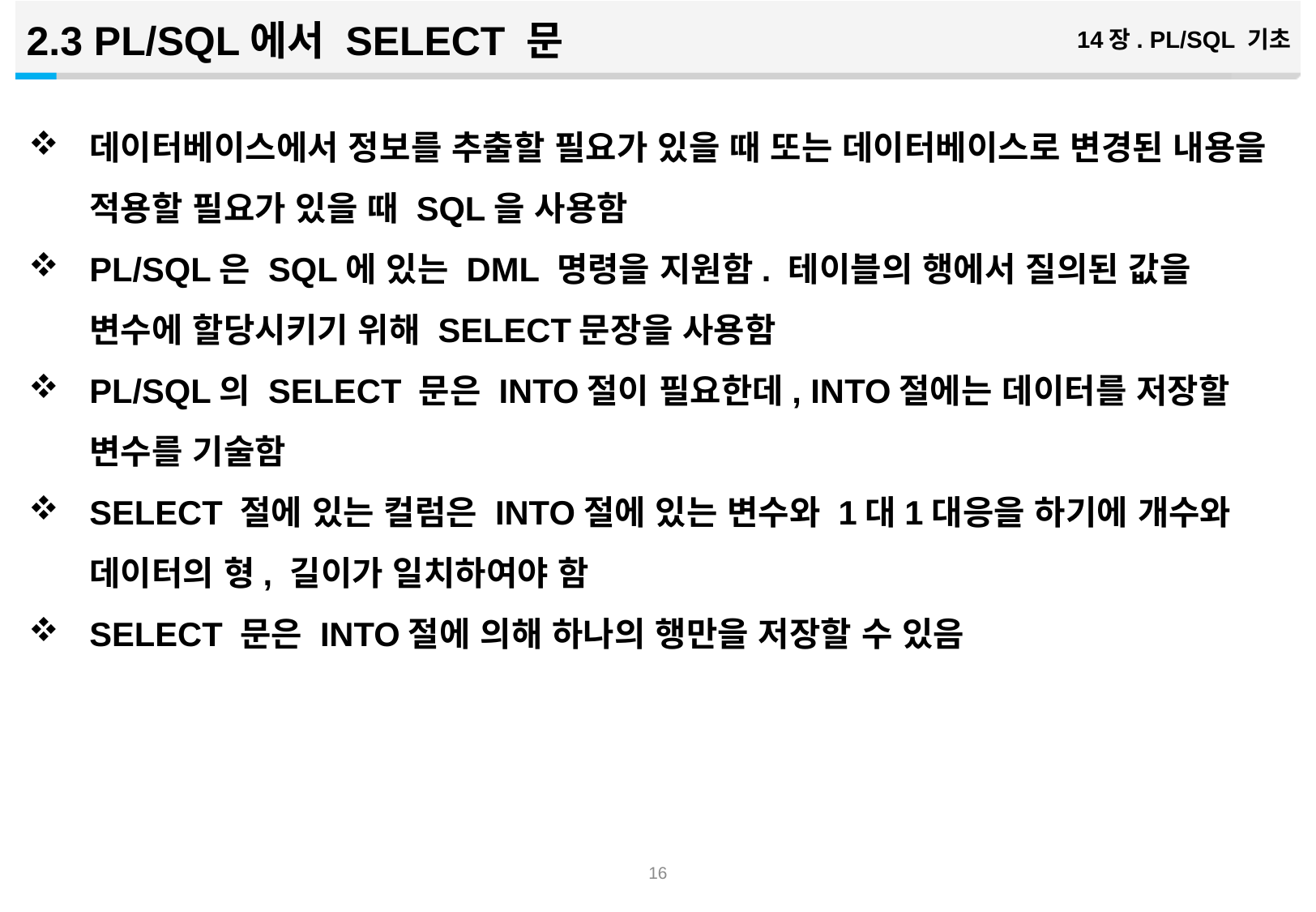

2.3 PL/SQL에서 SELECT 문
14장. PL/SQL 기초
데이터베이스에서 정보를 추출할 필요가 있을 때 또는 데이터베이스로 변경된 내용을 적용할 필요가 있을 때 SQL을 사용함
PL/SQL은 SQL에 있는 DML 명령을 지원함. 테이블의 행에서 질의된 값을 변수에 할당시키기 위해 SELECT문장을 사용함
PL/SQL의 SELECT 문은 INTO절이 필요한데, INTO절에는 데이터를 저장할      변수를 기술함
SELECT 절에 있는 컬럼은 INTO절에 있는 변수와 1대1대응을 하기에 개수와 데이터의 형, 길이가 일치하여야 함
SELECT 문은 INTO절에 의해 하나의 행만을 저장할 수 있음

16